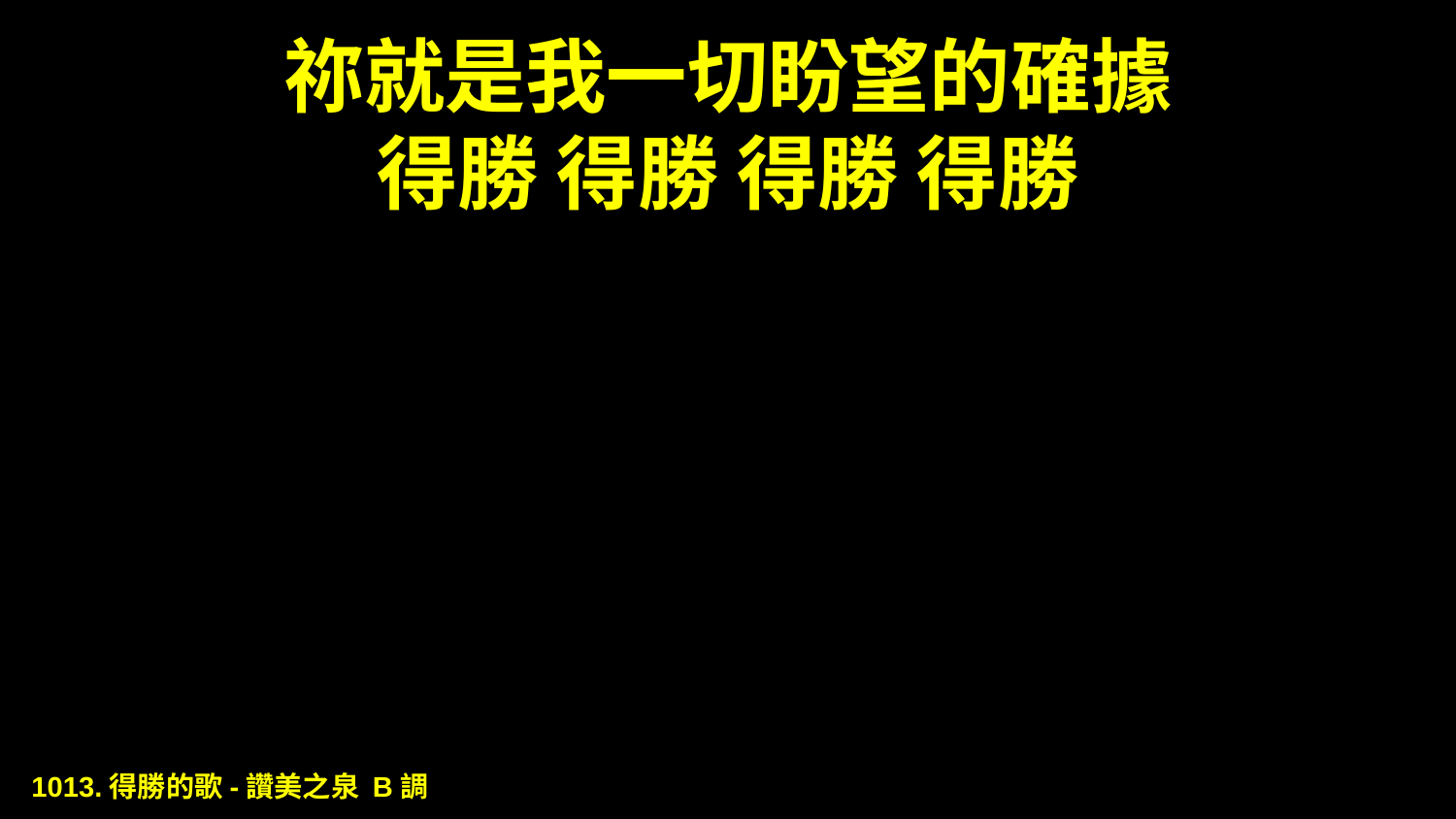

# 祢就是我一切盼望的確據 得勝 得勝 得勝 得勝
1013.得勝的歌-讚美之泉 B調